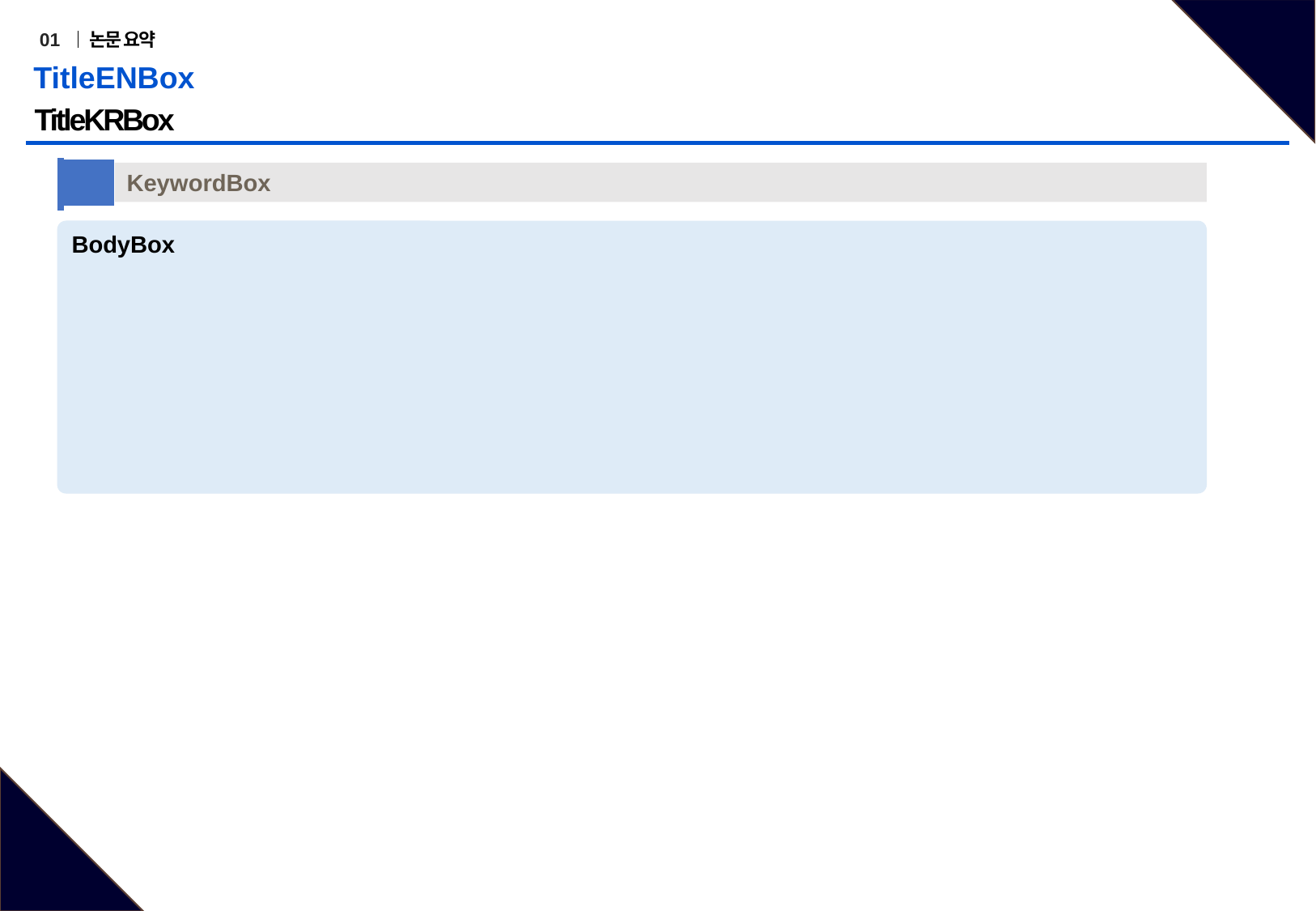

01
논문 요약
TitleENBox
TitleKRBox
| 05 |
| --- |
KeywordBox
BodyBox